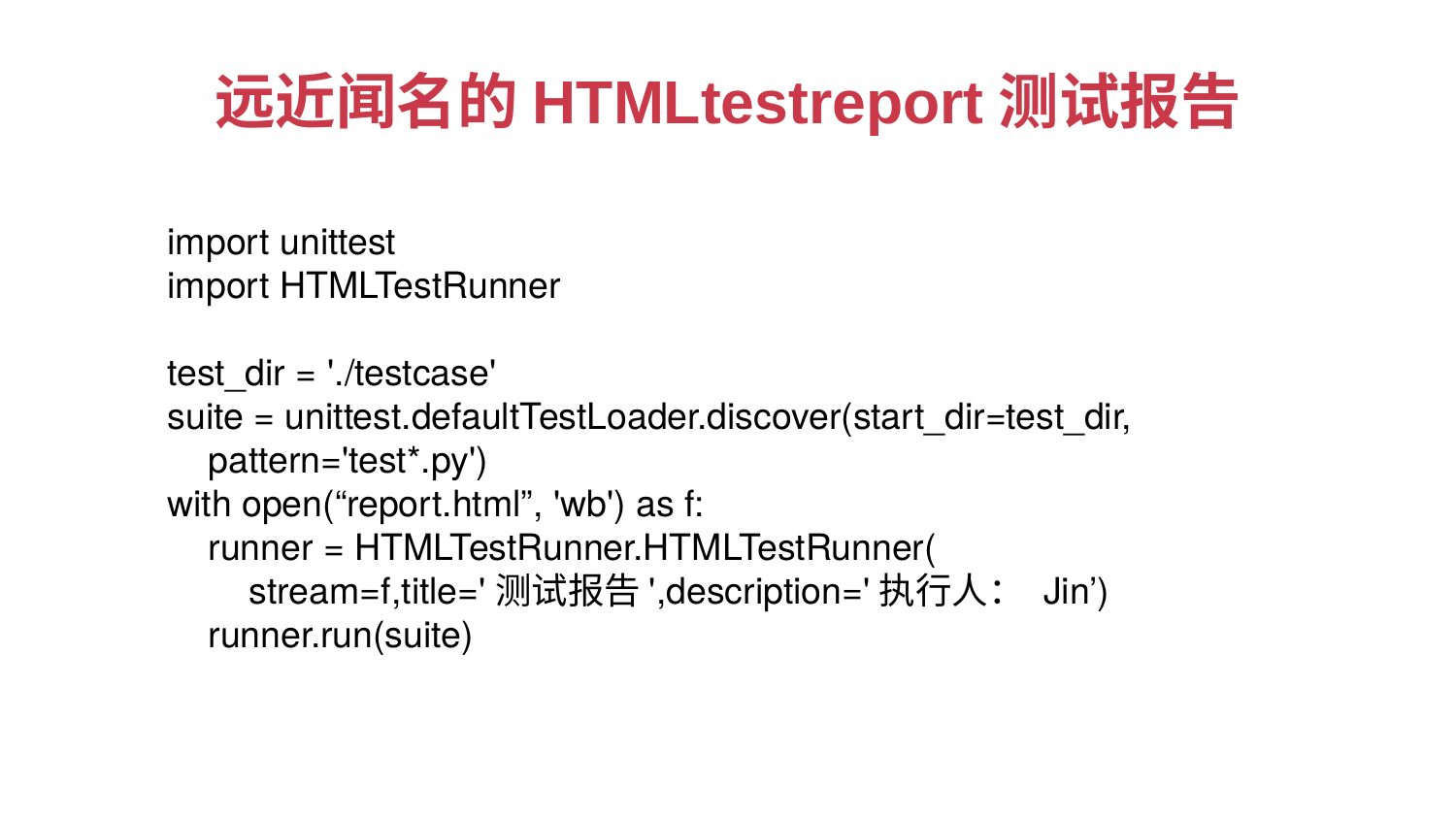

远近闻名的HTMLtestreport测试报告
import unittest
import HTMLTestRunner
test_dir = './testcase'
suite = unittest.defaultTestLoader.discover(start_dir=test_dir,
    pattern='test*.py')
with open(“report.html”, 'wb') as f:
    runner = HTMLTestRunner.HTMLTestRunner(
        stream=f,title='测试报告',description='执行人： Jin’)
    runner.run(suite)